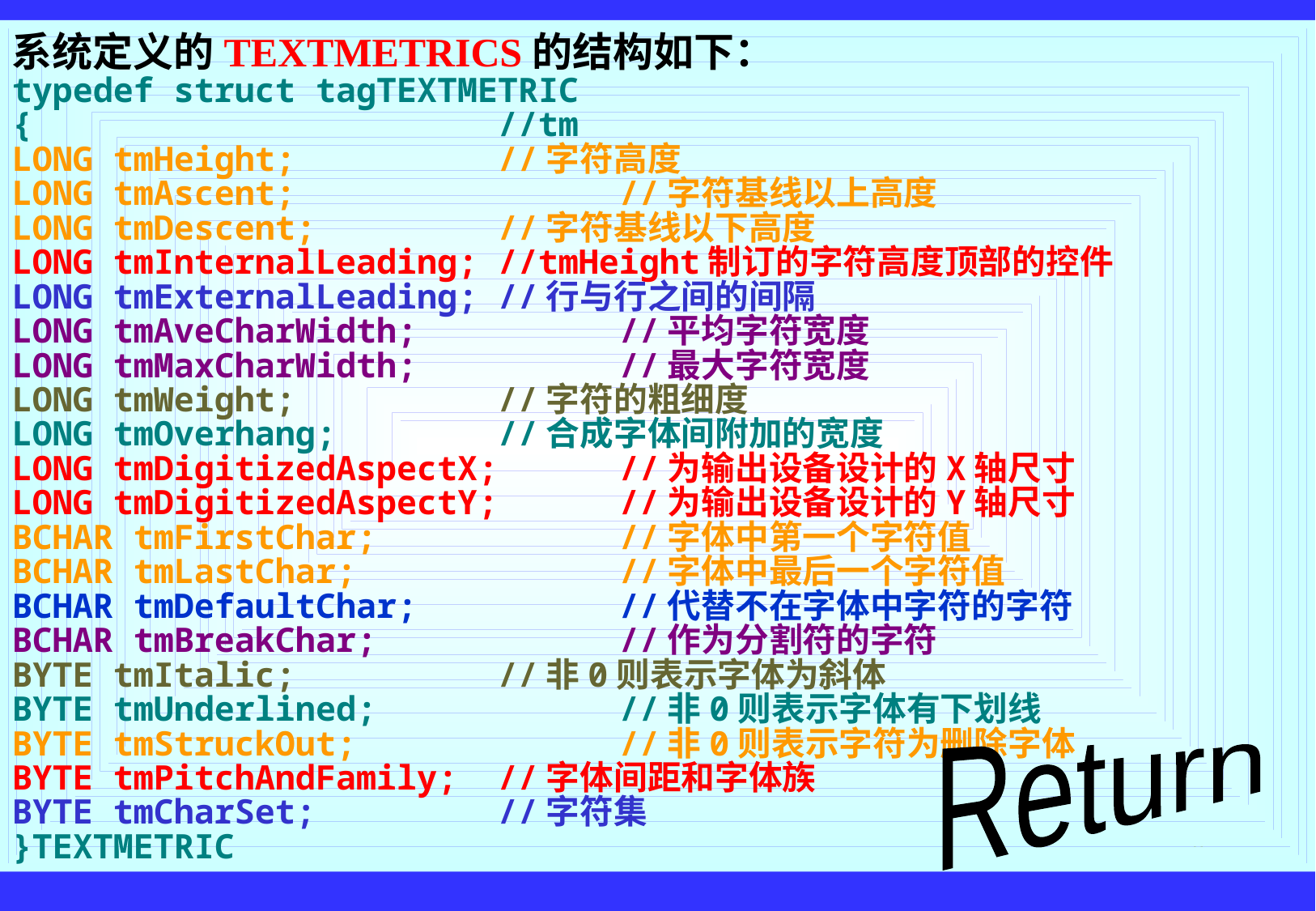

系统定义的TEXTMETRICS的结构如下：
typedef struct tagTEXTMETRIC
{				//tm
LONG tmHeight;  		//字符高度
LONG tmAscent;	 		//字符基线以上高度
LONG tmDescent;  		//字符基线以下高度
LONG tmInternalLeading;	//tmHeight制订的字符高度顶部的控件
LONG tmExternalLeading;	//行与行之间的间隔
LONG tmAveCharWidth;		//平均字符宽度
LONG tmMaxCharWidth;		//最大字符宽度
LONG tmWeight; 		//字符的粗细度
LONG tmOverhang;		//合成字体间附加的宽度
LONG tmDigitizedAspectX; 	//为输出设备设计的X轴尺寸
LONG tmDigitizedAspectY; 	//为输出设备设计的Y轴尺寸
BCHAR tmFirstChar;		//字体中第一个字符值
BCHAR tmLastChar; 		//字体中最后一个字符值
BCHAR tmDefaultChar; 		//代替不在字体中字符的字符
BCHAR tmBreakChar;		//作为分割符的字符
BYTE tmItalic; 		//非0则表示字体为斜体
BYTE tmUnderlined; 		//非0则表示字体有下划线
BYTE tmStruckOut; 		//非0则表示字符为删除字体
BYTE tmPitchAndFamily; 	//字体间距和字体族
BYTE tmCharSet; 		//字符集
}TEXTMETRIC
Return
8